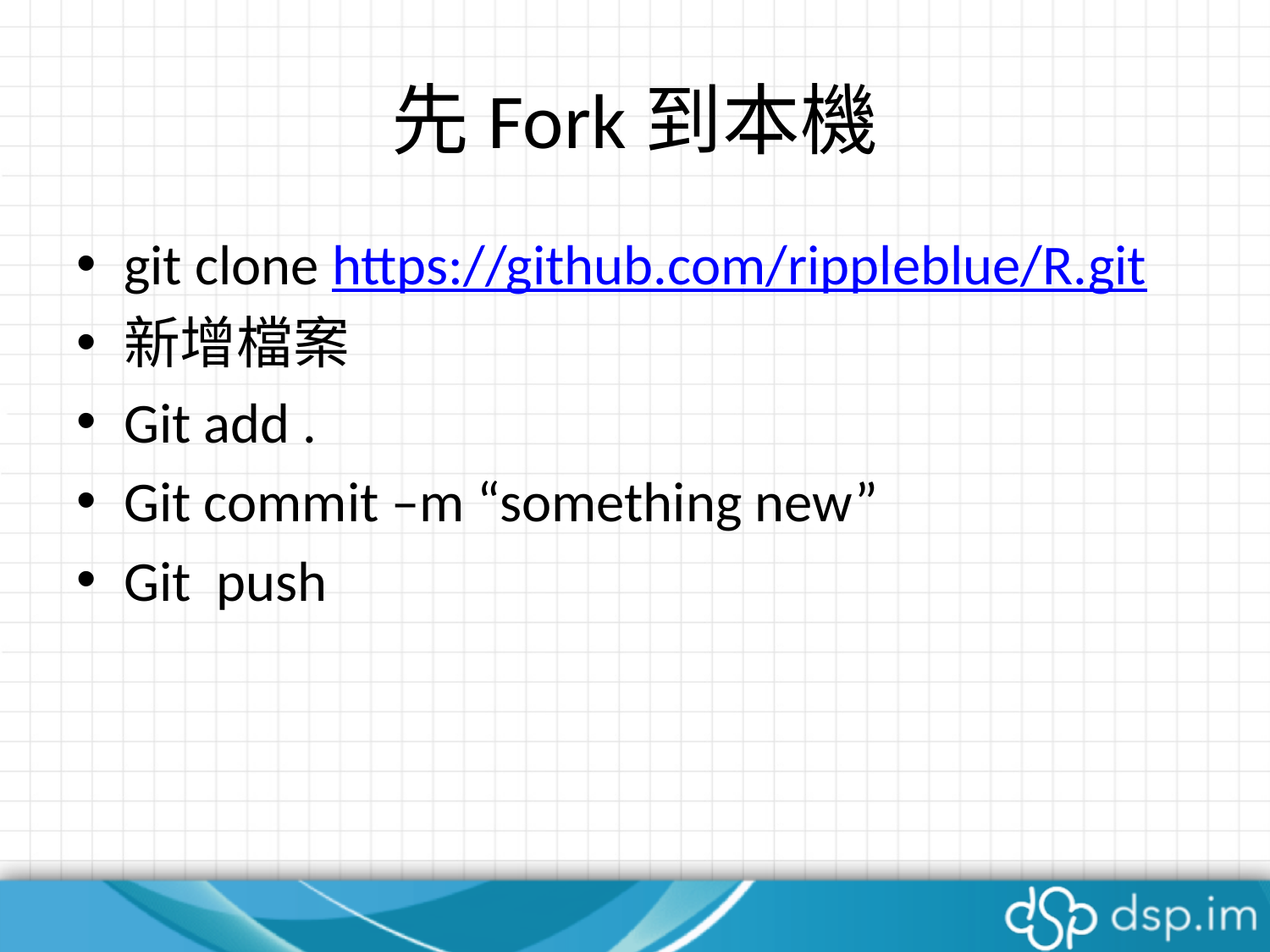

# 先Fork到本機
git clone https://github.com/rippleblue/R.git
新增檔案
Git add .
Git commit –m “something new”
Git  push